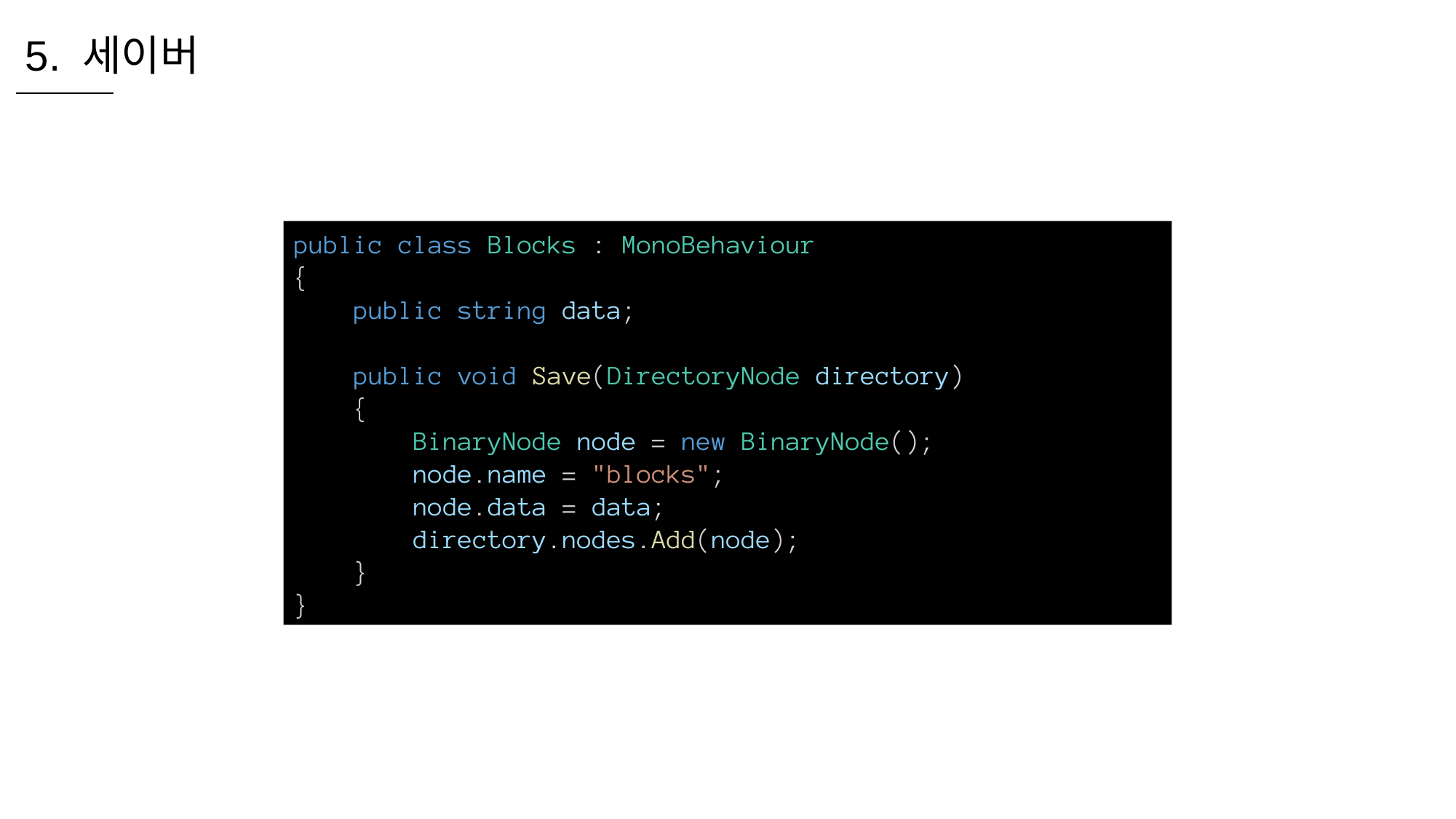

5. 세이버
public class Blocks : MonoBehaviour
{
    public string data;
    public void Save(DirectoryNode directory)
    {
        BinaryNode node = new BinaryNode();
        node.name = "blocks";
        node.data = data;
        directory.nodes.Add(node);
    }
}